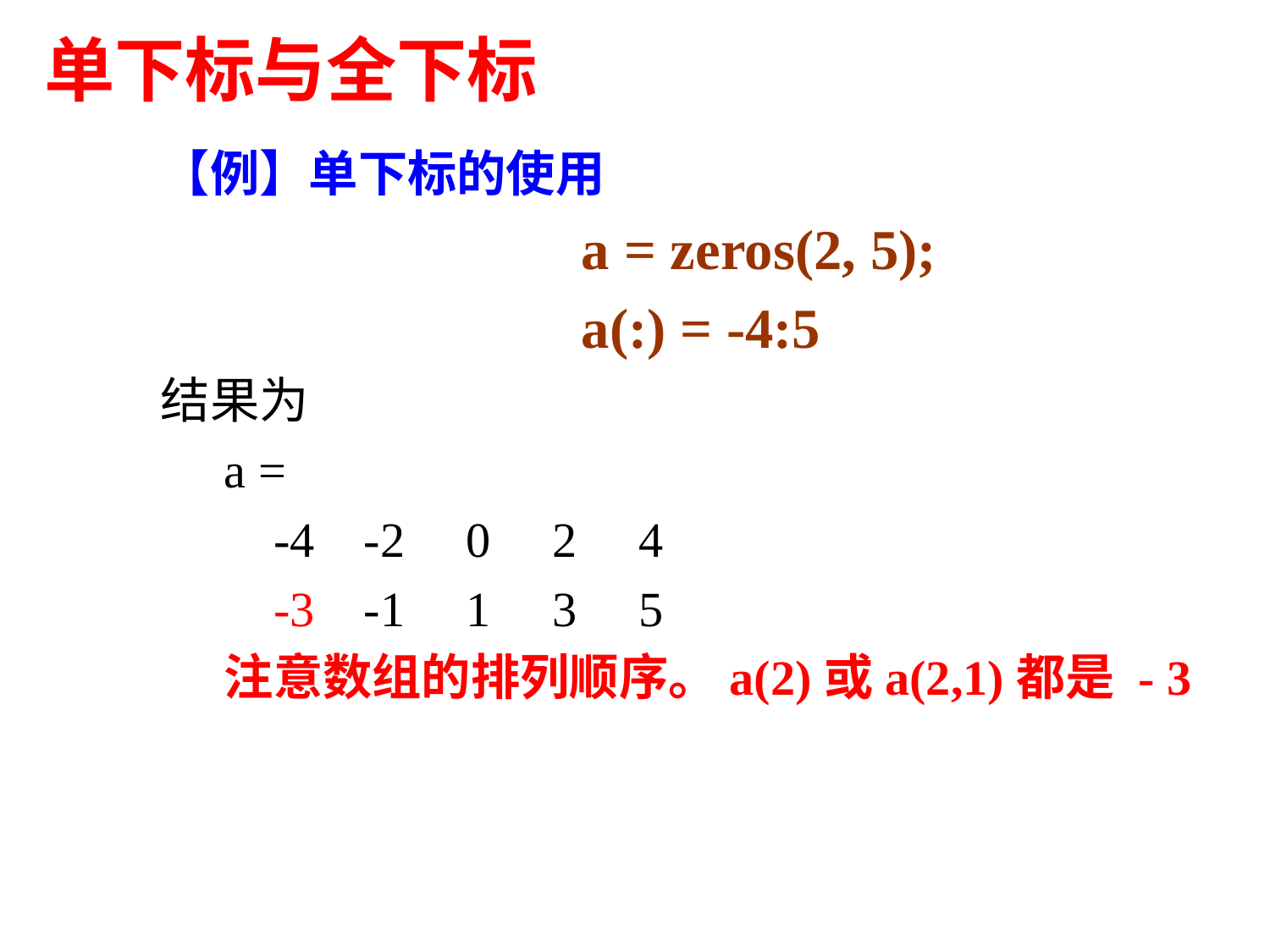

单下标与全下标
【例】单下标的使用
				a = zeros(2, 5);
				a(:) = -4:5
结果为
a =
    -4    -2     0     2     4
    -3    -1     1     3     5
注意数组的排列顺序。a(2)或a(2,1)都是 - 3
35